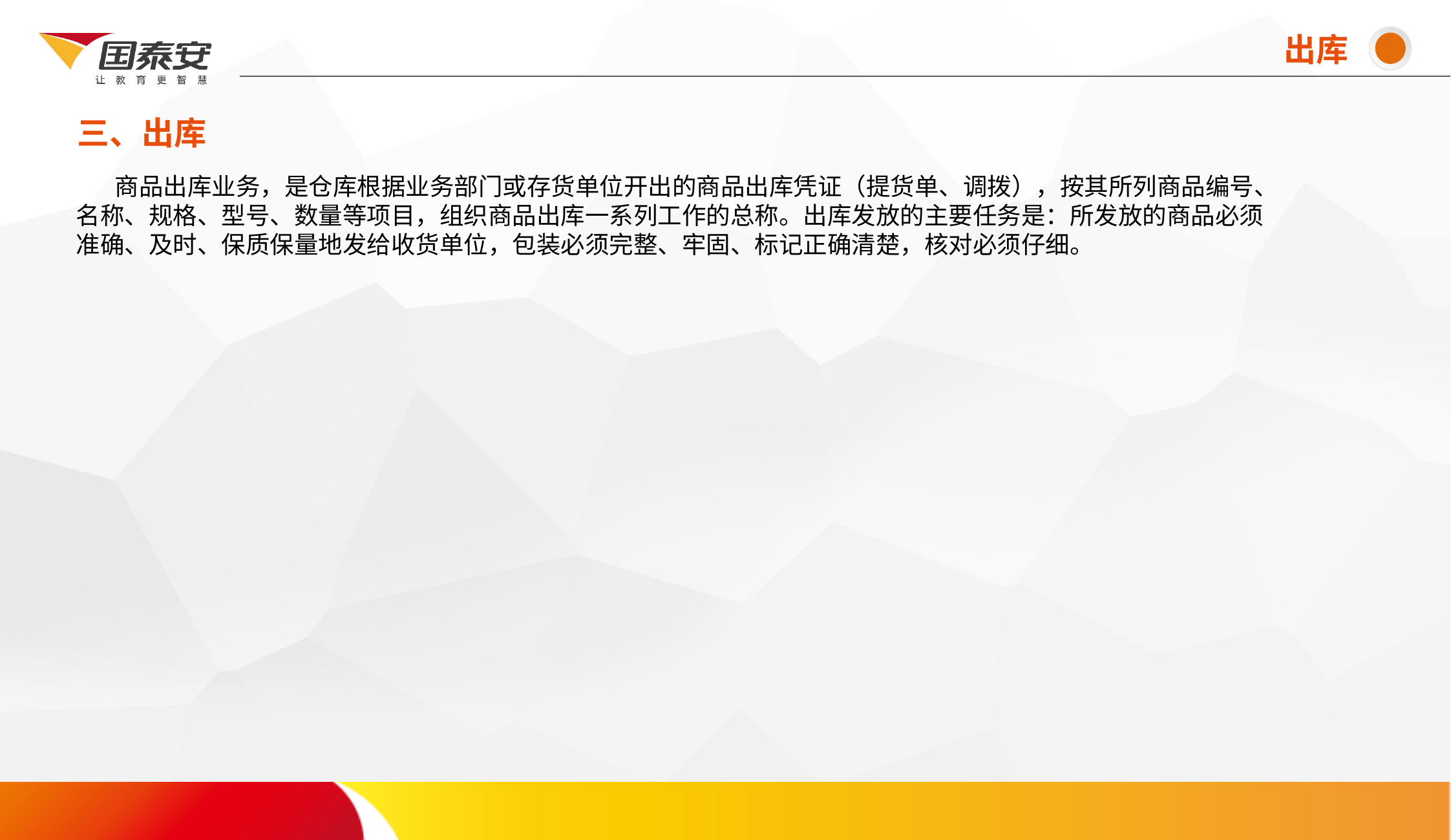

出库
三、出库
# 商品出库业务，是仓库根据业务部门或存货单位开出的商品出库凭证（提货单、调拨），按其所列商品编号、名称、规格、型号、数量等项目，组织商品出库一系列工作的总称。出库发放的主要任务是：所发放的商品必须准确、及时、保质保量地发给收货单位，包装必须完整、牢固、标记正确清楚，核对必须仔细。